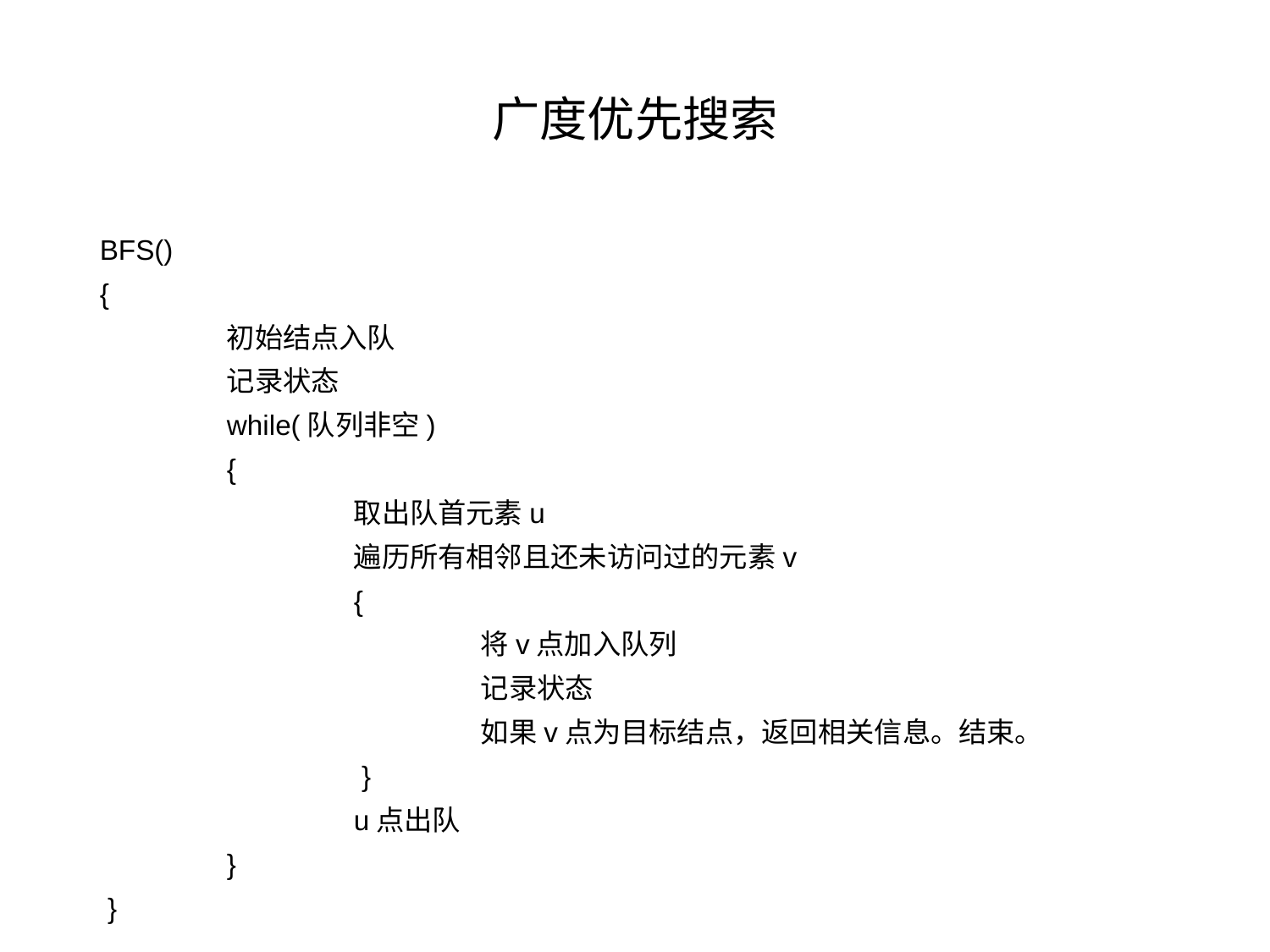

# 广度优先搜索
BFS()
{
	初始结点入队
	记录状态
	while(队列非空)
	{
		取出队首元素u
		遍历所有相邻且还未访问过的元素v
		{
			将v点加入队列
			记录状态
			如果v点为目标结点，返回相关信息。结束。
		 }
		u点出队
	}
 }